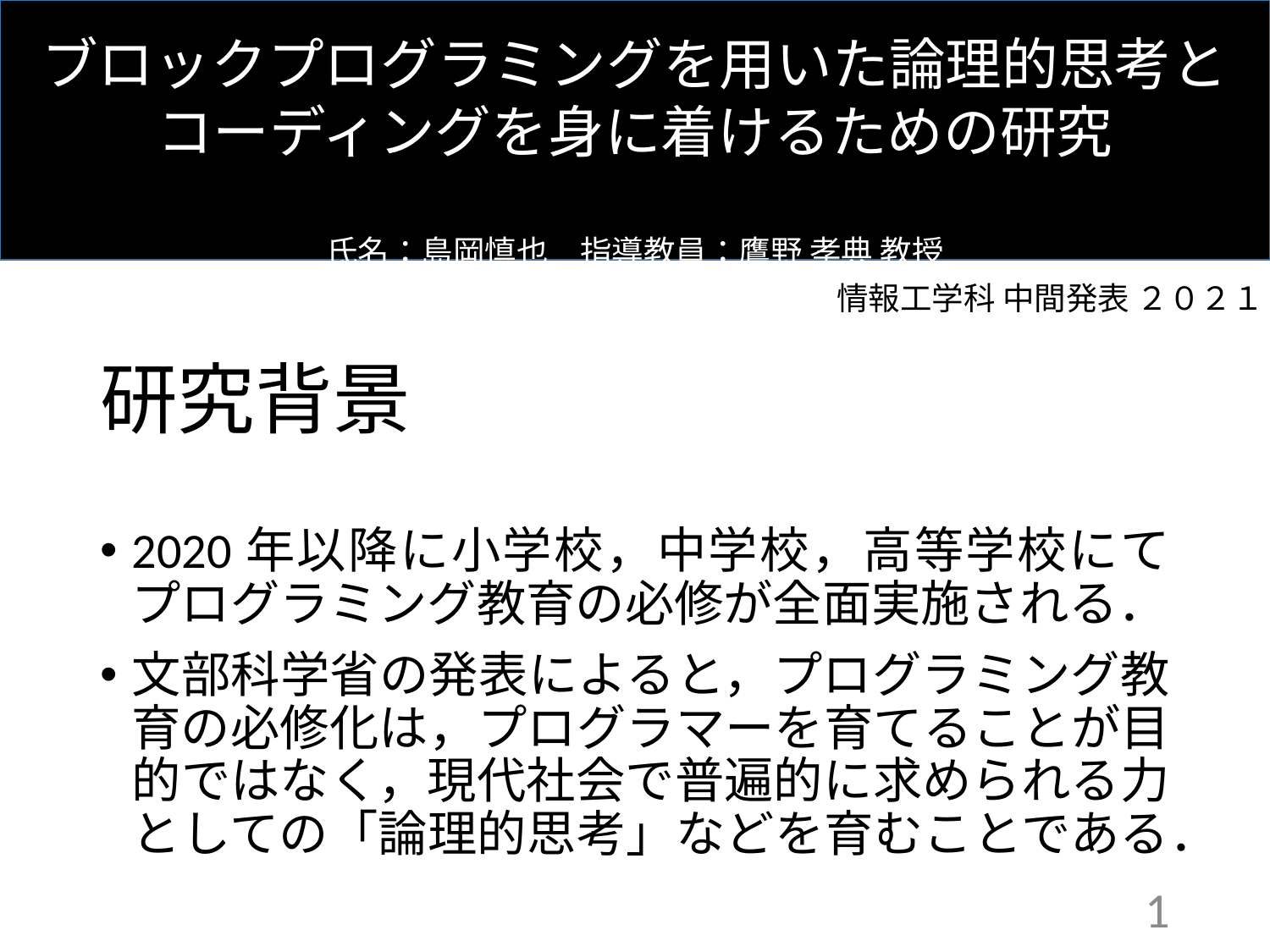

ブロックプログラミングを用いた論理的思考と
コーディングを身に着けるための研究
氏名：島岡慎也　指導教員：鷹野 孝典 教授
情報工学科 中間発表 ２０２１
# 研究背景
2020年以降に小学校，中学校，高等学校にてプログラミング教育の必修が全面実施される．
文部科学省の発表によると，プログラミング教育の必修化は，プログラマーを育てることが目的ではなく，現代社会で普遍的に求められる力としての「論理的思考」などを育むことである．
1